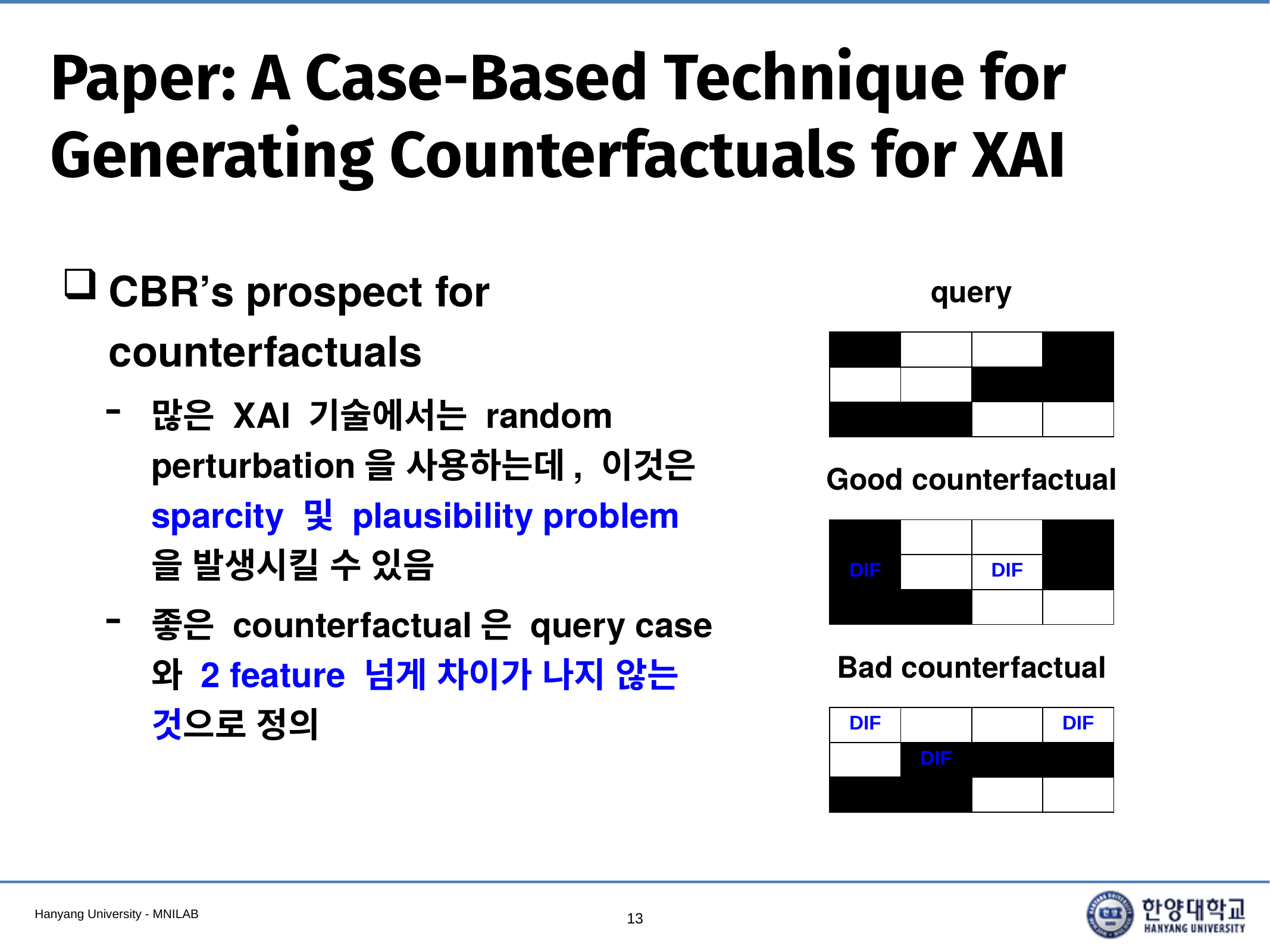

# Paper: A Case-Based Technique for Generating Counterfactuals for XAI
CBR’s prospect for counterfactuals
많은 XAI 기술에서는 random perturbation을 사용하는데, 이것은 sparcity 및 plausibility problem을 발생시킬 수 있음
좋은 counterfactual은 query case와 2 feature 넘게 차이가 나지 않는 것으로 정의
query
|  |  |  |  |
| --- | --- | --- | --- |
|  |  |  |  |
|  |  |  |  |
Good counterfactual
|  |  |  |  |
| --- | --- | --- | --- |
| DIF |  | DIF |  |
|  |  |  |  |
Bad counterfactual
| DIF |  |  | DIF |
| --- | --- | --- | --- |
|  | DIF |  |  |
|  |  |  |  |
13